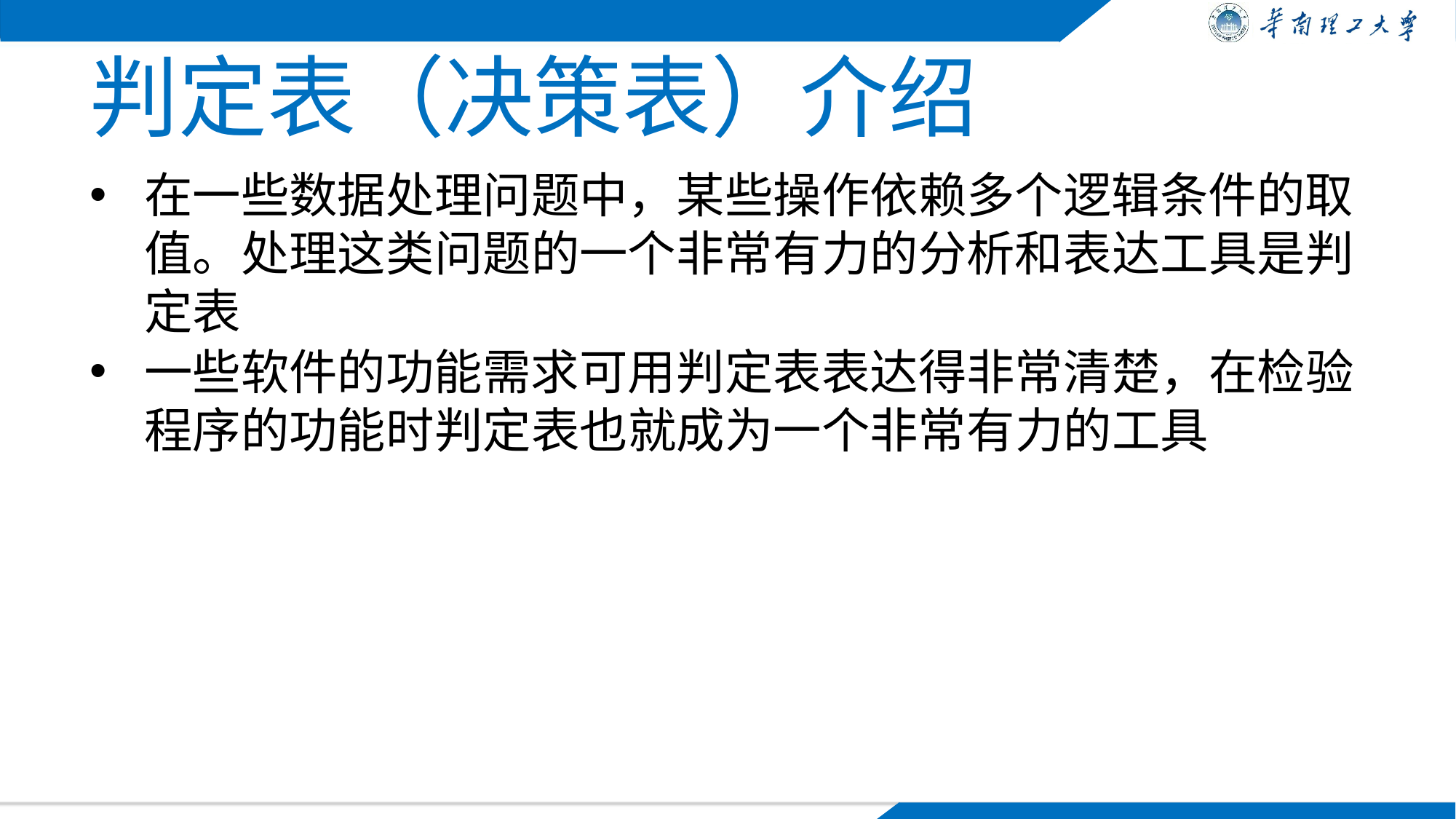

# 判定表（决策表）介绍
在一些数据处理问题中，某些操作依赖多个逻辑条件的取值。处理这类问题的一个非常有力的分析和表达工具是判定表
一些软件的功能需求可用判定表表达得非常清楚，在检验程序的功能时判定表也就成为一个非常有力的工具